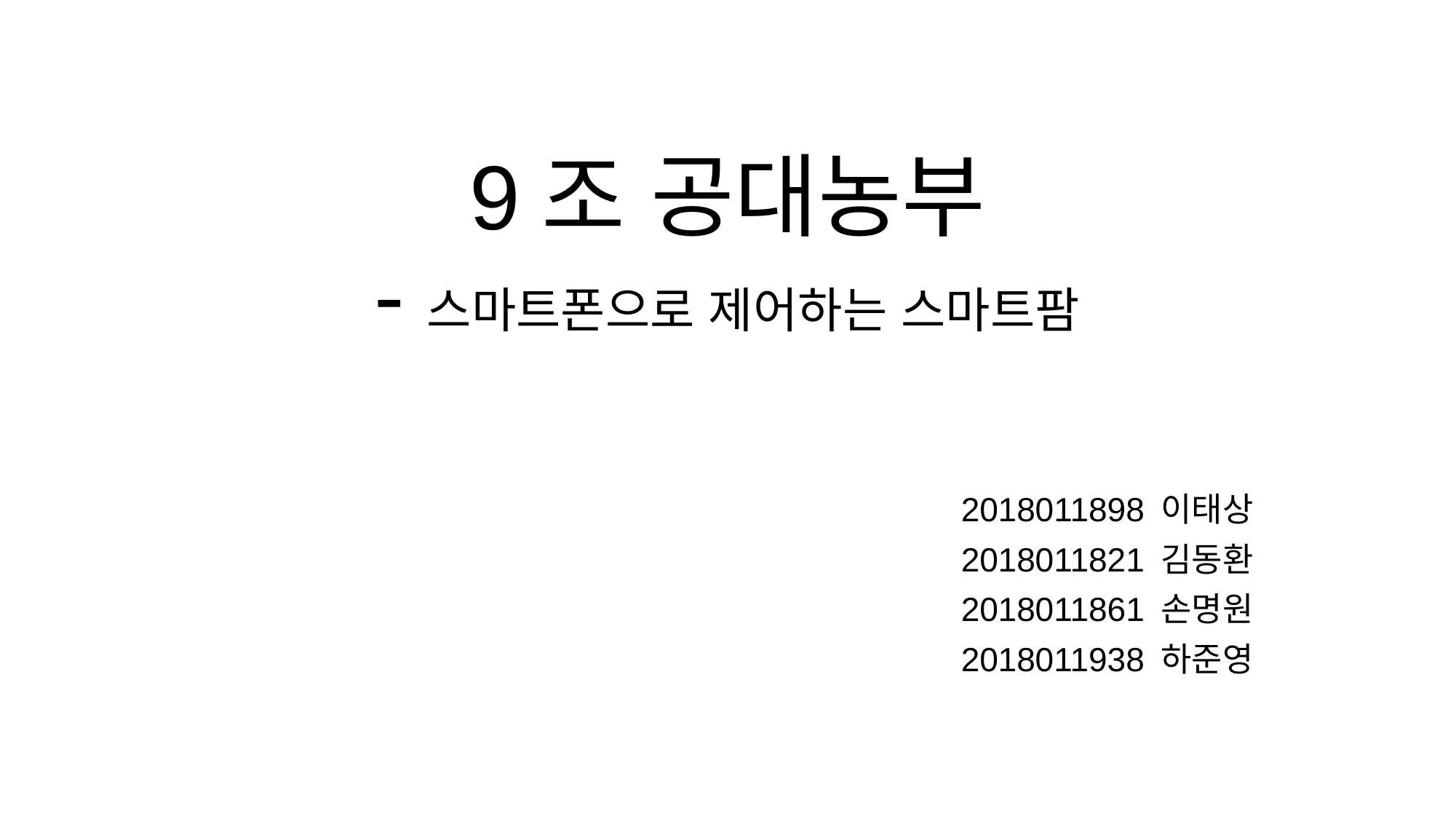

# 9조 공대농부 -스마트폰으로 제어하는 스마트팜
2018011898 이태상
2018011821 김동환
2018011861 손명원
2018011938 하준영